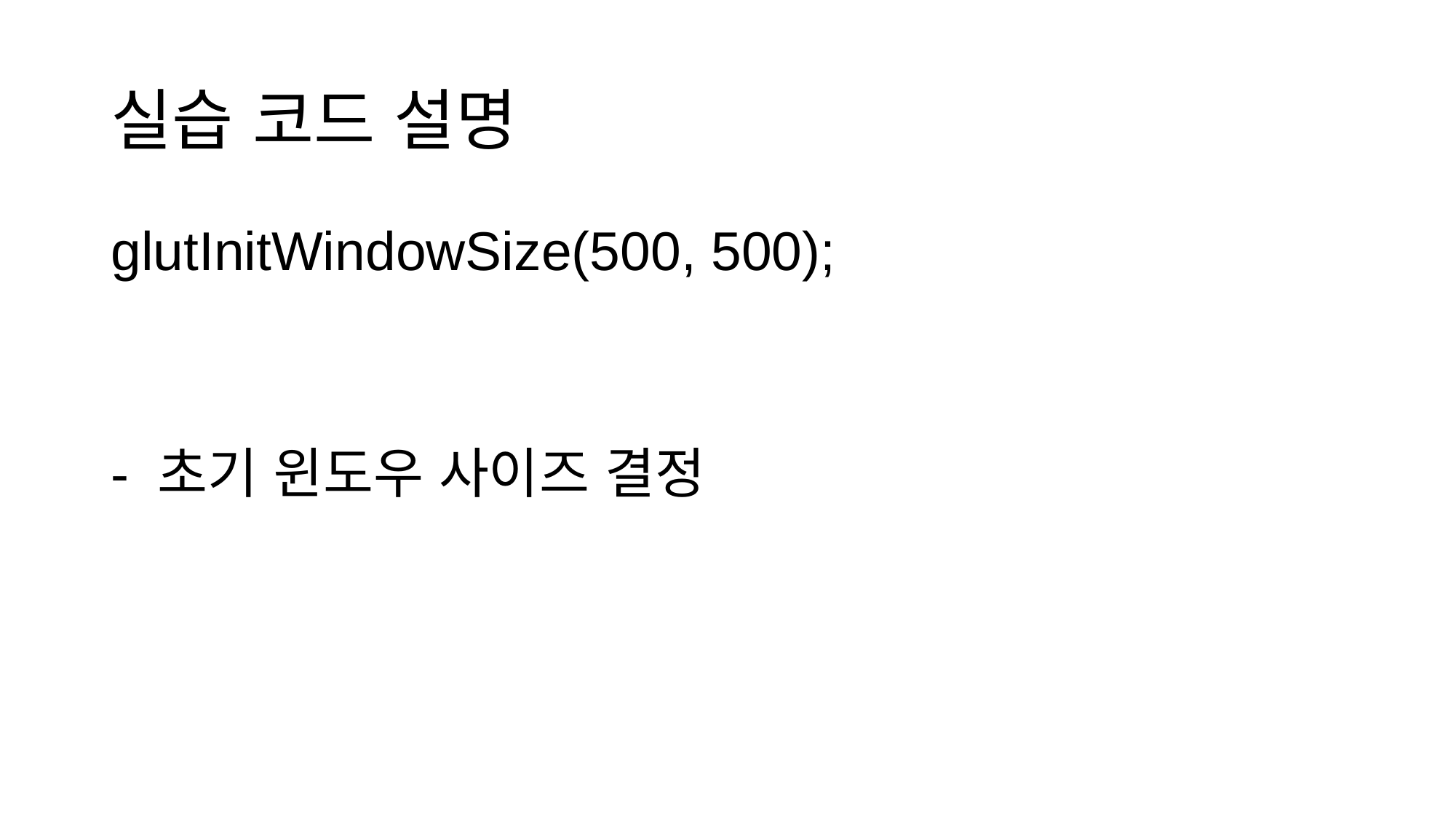

# 실습 코드 설명
glutInitWindowSize(500, 500);

- 초기 윈도우 사이즈 결정